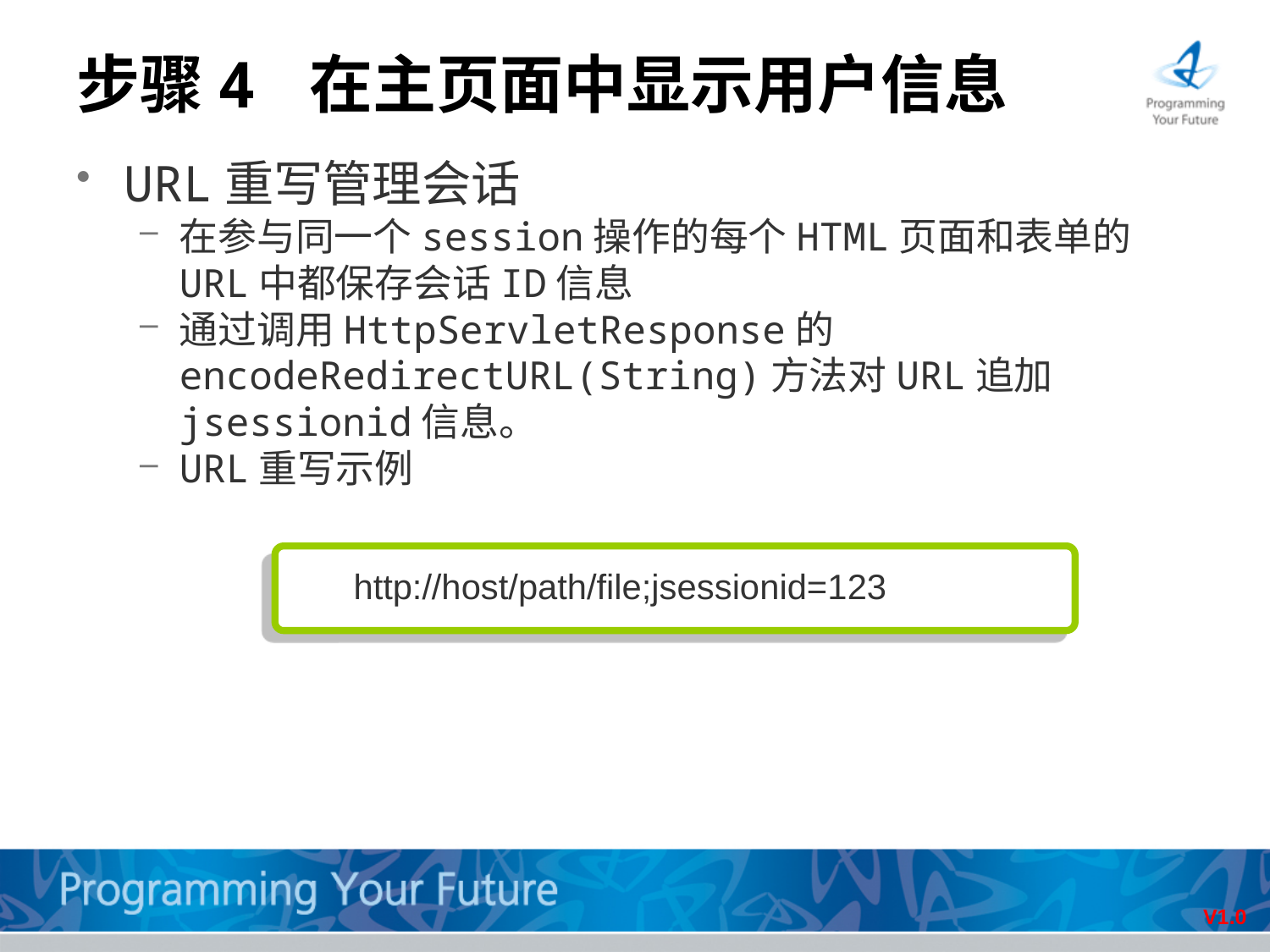

# 步骤4 在主页面中显示用户信息
URL重写管理会话
在参与同一个session操作的每个HTML页面和表单的URL中都保存会话ID信息
通过调用HttpServletResponse的encodeRedirectURL(String)方法对URL追加jsessionid信息。
URL重写示例

http://host/path/file;jsessionid=123